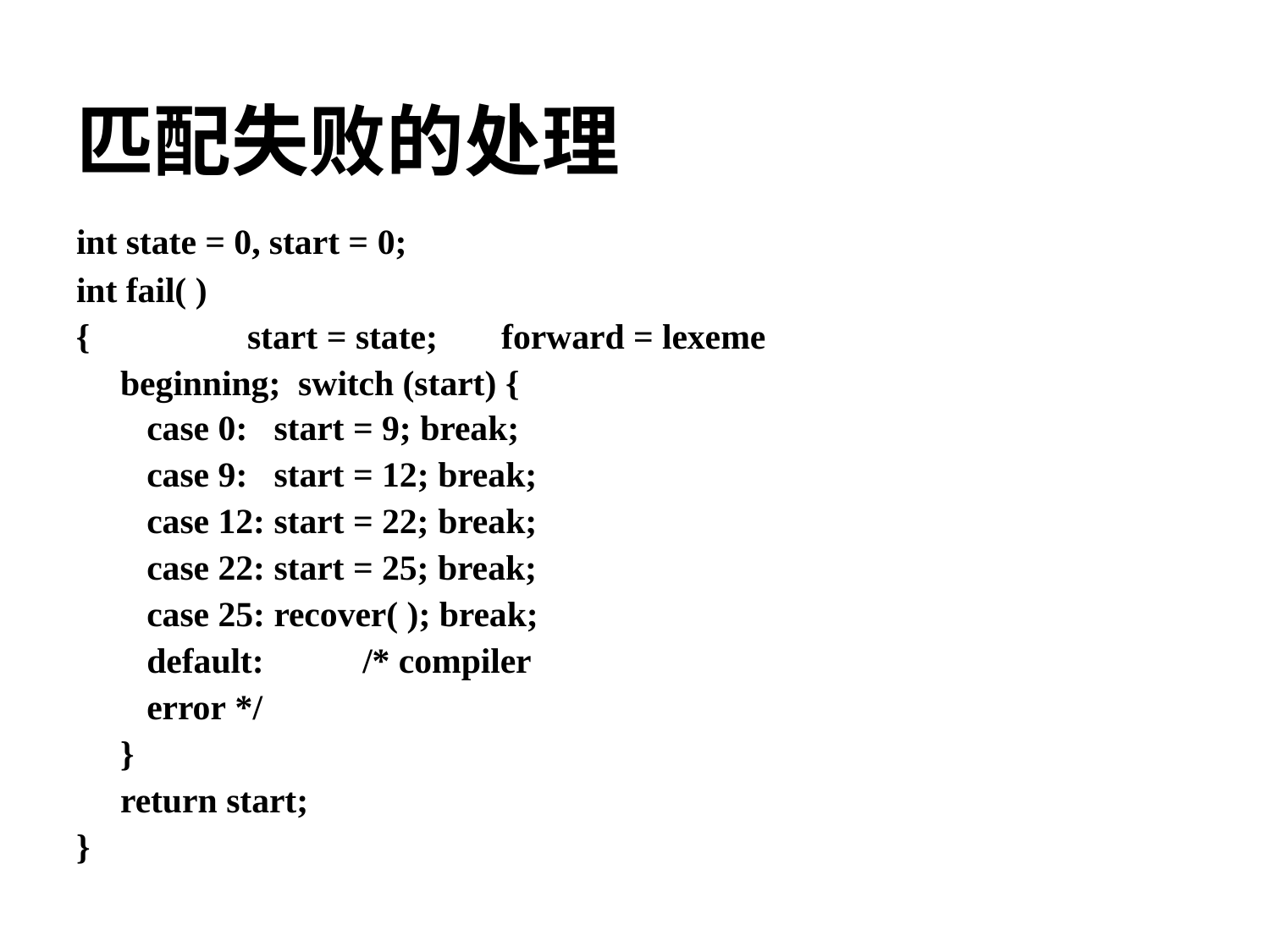

# 匹配失败的处理
int state = 0, start = 0;
int fail( )
{		start = state;	forward = lexeme beginning;  switch (start) {
case 0:
case 9:
start = 9; break;  start = 12; break;
case 12: start = 22; break;
case 22: start = 25; break;  case 25: recover( ); break;  default:	/* compiler error */
}
return start;
}